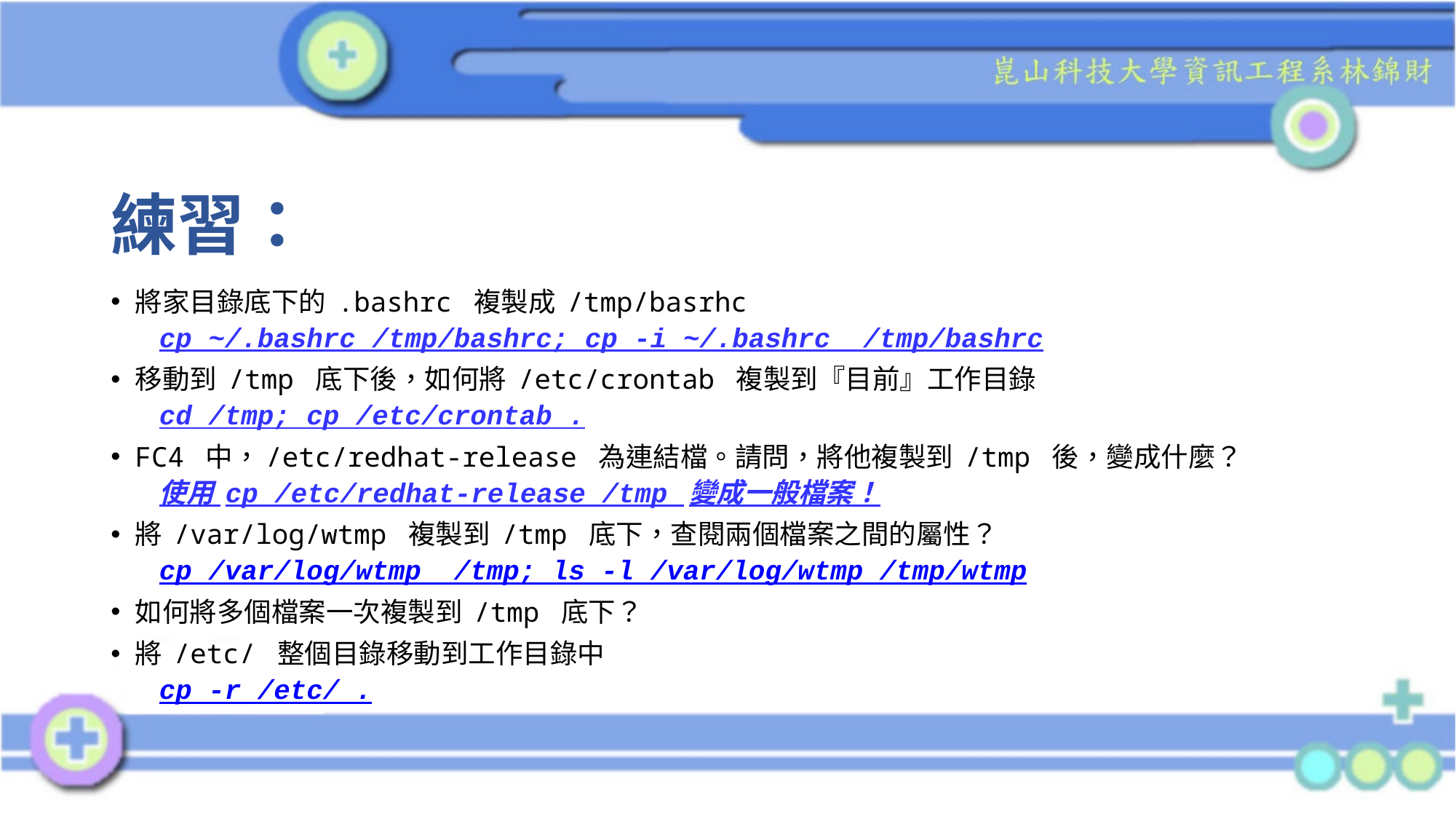

# 練習：
將家目錄底下的 .bashrc 複製成 /tmp/basrhc
cp ~/.bashrc /tmp/bashrc; cp -i ~/.bashrc  /tmp/bashrc
移動到 /tmp 底下後，如何將 /etc/crontab 複製到『目前』工作目錄
cd /tmp; cp /etc/crontab .
FC4 中，/etc/redhat-release 為連結檔。請問，將他複製到 /tmp 後，變成什麼？
使用 cp /etc/redhat-release /tmp 變成一般檔案！
將 /var/log/wtmp 複製到 /tmp 底下，查閱兩個檔案之間的屬性？
cp /var/log/wtmp  /tmp; ls -l /var/log/wtmp /tmp/wtmp
如何將多個檔案一次複製到 /tmp 底下？
將 /etc/ 整個目錄移動到工作目錄中
cp -r /etc/ .